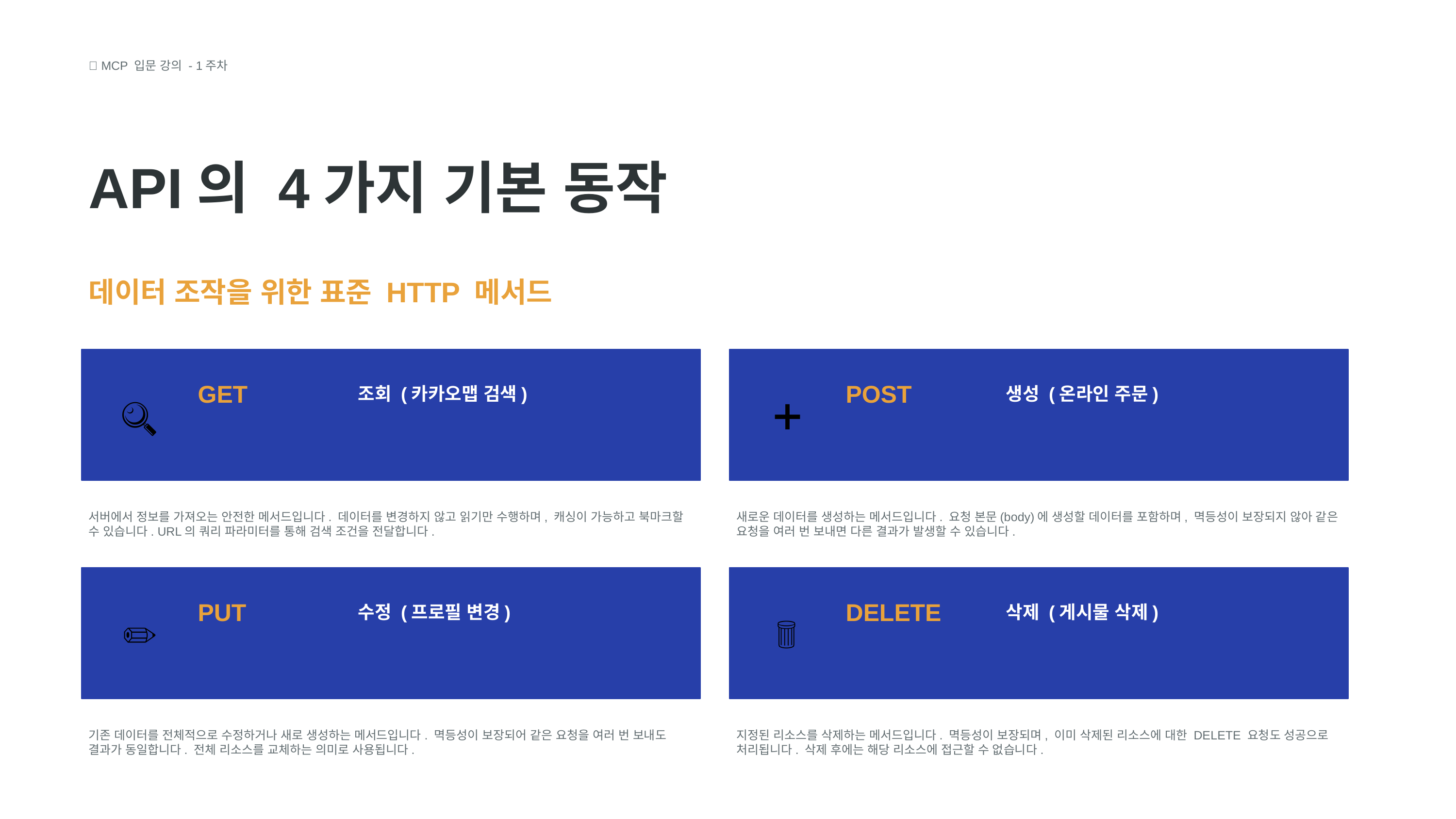

🧩 MCP 입문 강의 - 1주차
API의 4가지 기본 동작
데이터 조작을 위한 표준 HTTP 메서드

🔍
GET
조회 (카카오맵 검색)
➕
POST
생성 (온라인 주문)
서버에서 정보를 가져오는 안전한 메서드입니다. 데이터를 변경하지 않고 읽기만 수행하며, 캐싱이 가능하고 북마크할 수 있습니다. URL의 쿼리 파라미터를 통해 검색 조건을 전달합니다.
새로운 데이터를 생성하는 메서드입니다. 요청 본문(body)에 생성할 데이터를 포함하며, 멱등성이 보장되지 않아 같은 요청을 여러 번 보내면 다른 결과가 발생할 수 있습니다.

✏️
PUT
수정 (프로필 변경)
🗑️
DELETE
삭제 (게시물 삭제)
기존 데이터를 전체적으로 수정하거나 새로 생성하는 메서드입니다. 멱등성이 보장되어 같은 요청을 여러 번 보내도 결과가 동일합니다. 전체 리소스를 교체하는 의미로 사용됩니다.
지정된 리소스를 삭제하는 메서드입니다. 멱등성이 보장되며, 이미 삭제된 리소스에 대한 DELETE 요청도 성공으로 처리됩니다. 삭제 후에는 해당 리소스에 접근할 수 없습니다.